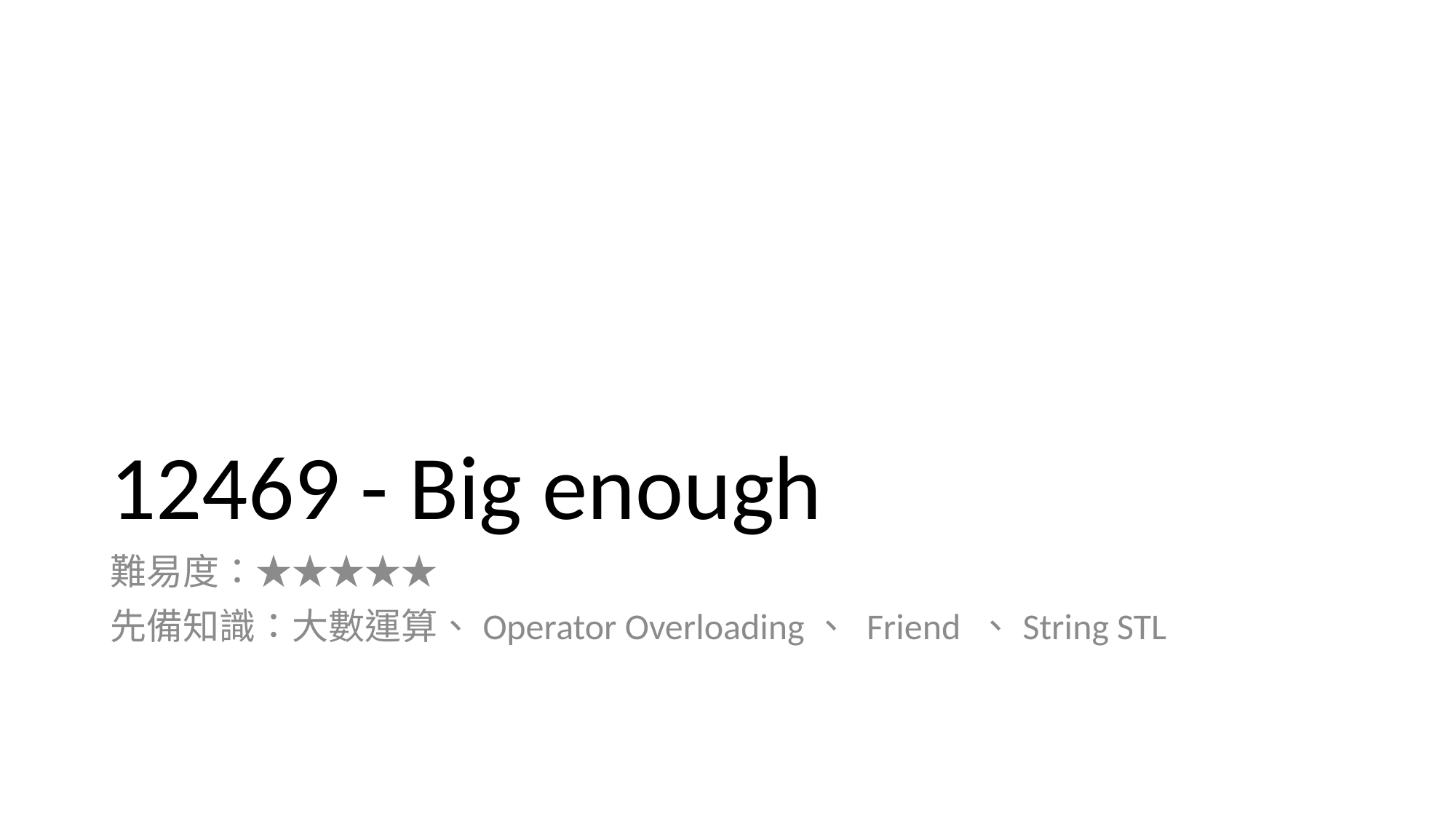

# 12469 - Big enough
難易度：★★★★★
先備知識：大數運算、Operator Overloading、 Friend 、String STL